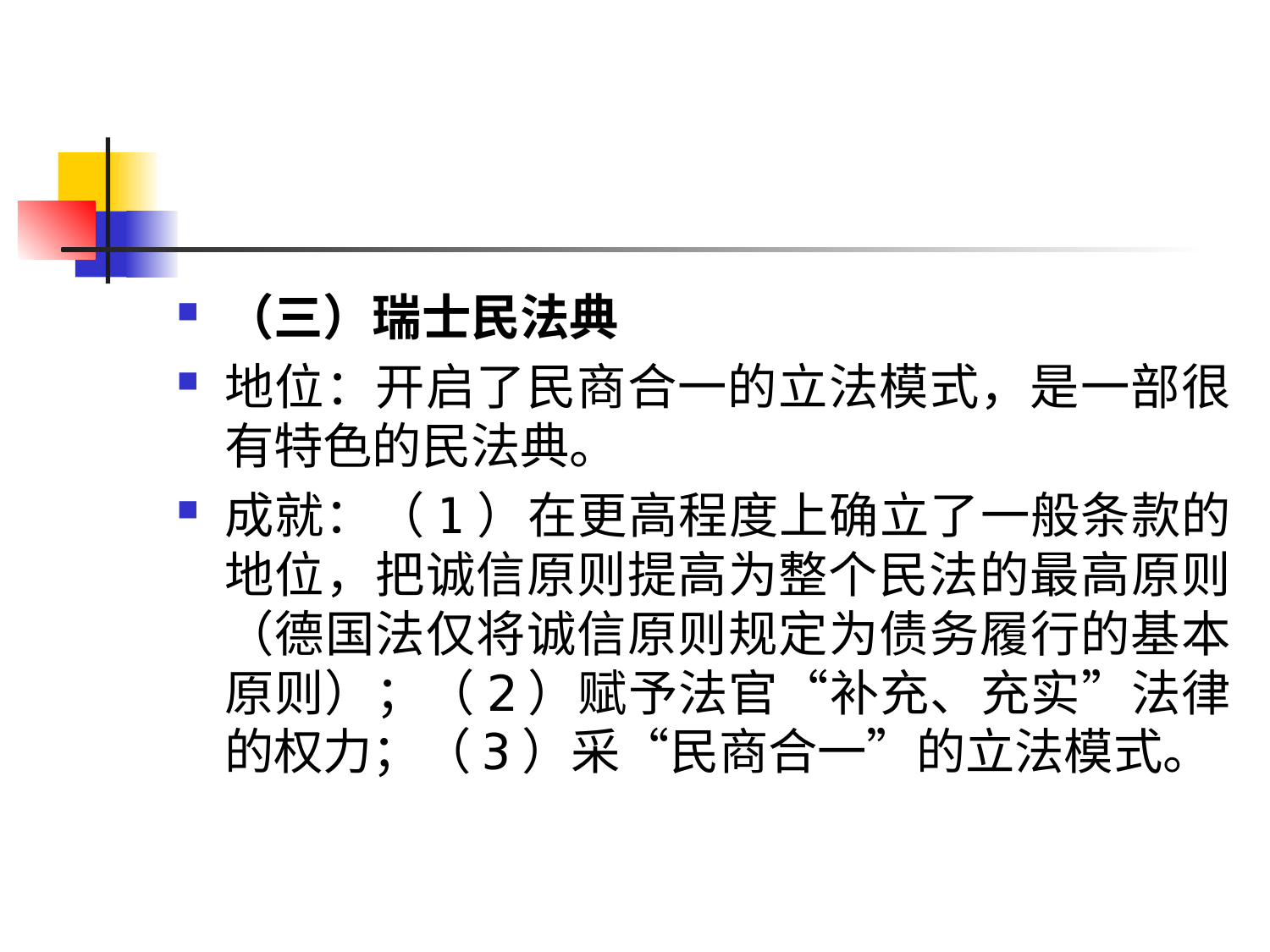

#
（三）瑞士民法典
地位：开启了民商合一的立法模式，是一部很有特色的民法典。
成就：（1）在更高程度上确立了一般条款的地位，把诚信原则提高为整个民法的最高原则（德国法仅将诚信原则规定为债务履行的基本原则）；（2）赋予法官“补充、充实”法律的权力；（3）采“民商合一”的立法模式。